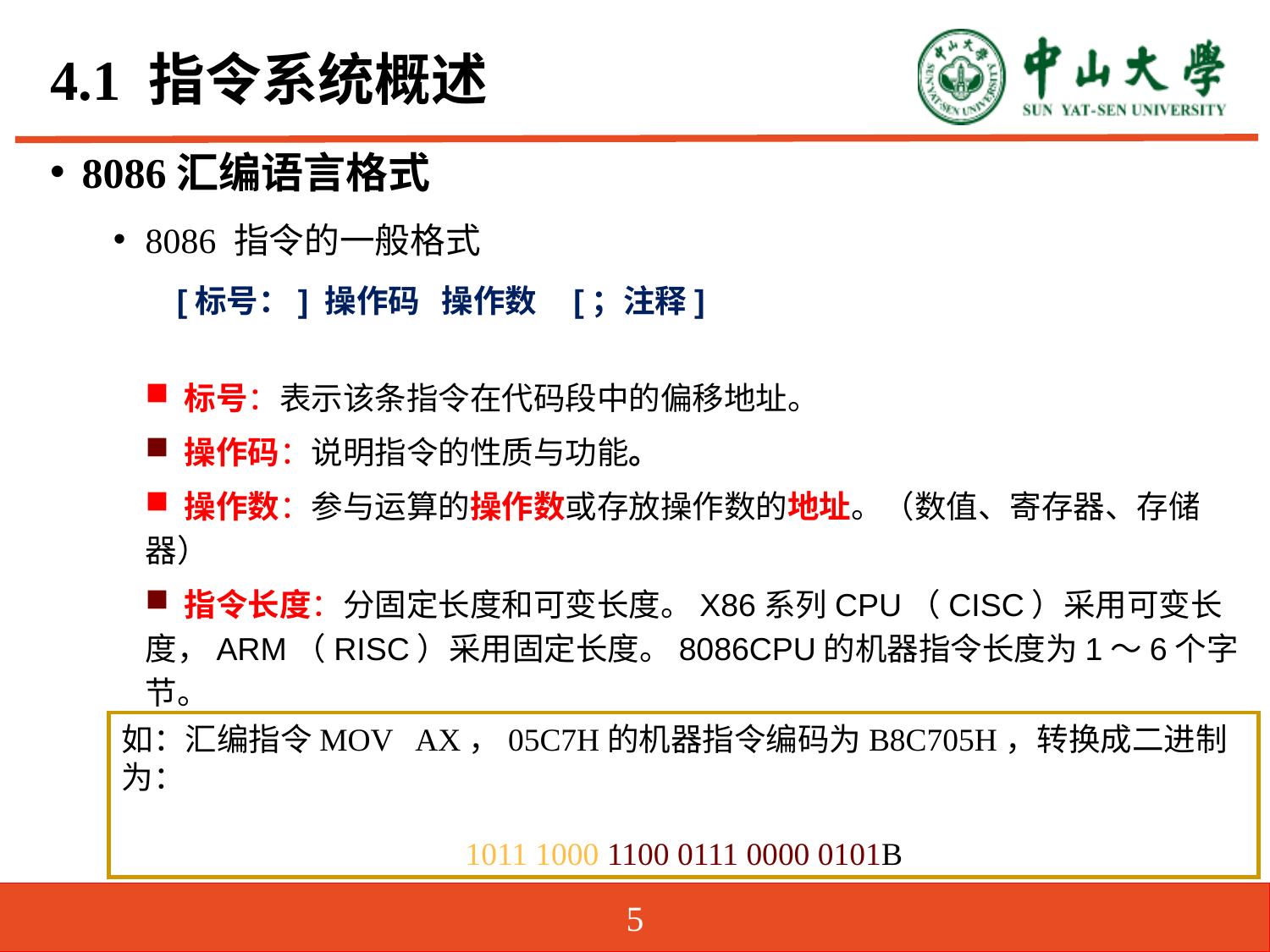

# 4.1 指令系统概述
8086汇编语言格式
8086 指令的一般格式
[标号：] 操作码   操作数    [；注释]

 标号：表示该条指令在代码段中的偏移地址。
 操作码：说明指令的性质与功能。
 操作数：参与运算的操作数或存放操作数的地址。（数值、寄存器、存储器）
 指令长度：分固定长度和可变长度。X86系列CPU（CISC）采用可变长度，ARM（RISC）采用固定长度。8086CPU的机器指令长度为1～6个字节。
如：汇编指令MOV   AX，05C7H的机器指令编码为B8C705H，转换成二进制为：

1011 1000 1100 0111 0000 0101B
5